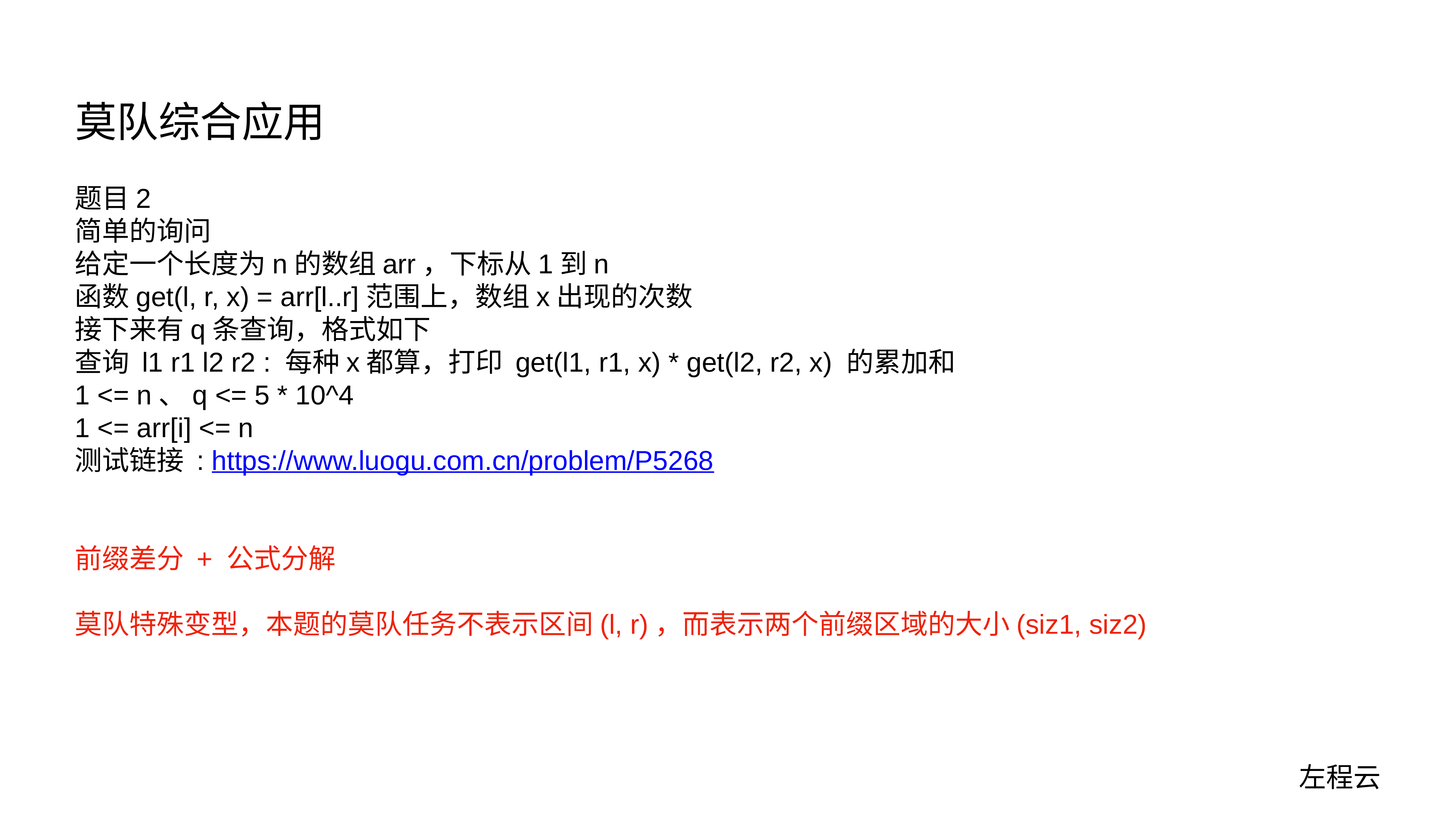

# 莫队综合应用
题目2
简单的询问
给定一个长度为n的数组arr，下标从1到n
函数get(l, r, x) = arr[l..r]范围上，数组x出现的次数
接下来有q条查询，格式如下
查询 l1 r1 l2 r2 : 每种x都算，打印 get(l1, r1, x) * get(l2, r2, x) 的累加和
1 <= n、q <= 5 * 10^4
1 <= arr[i] <= n
测试链接 : https://www.luogu.com.cn/problem/P5268

前缀差分 + 公式分解

莫队特殊变型，本题的莫队任务不表示区间(l, r)，而表示两个前缀区域的大小(siz1, siz2)
左程云